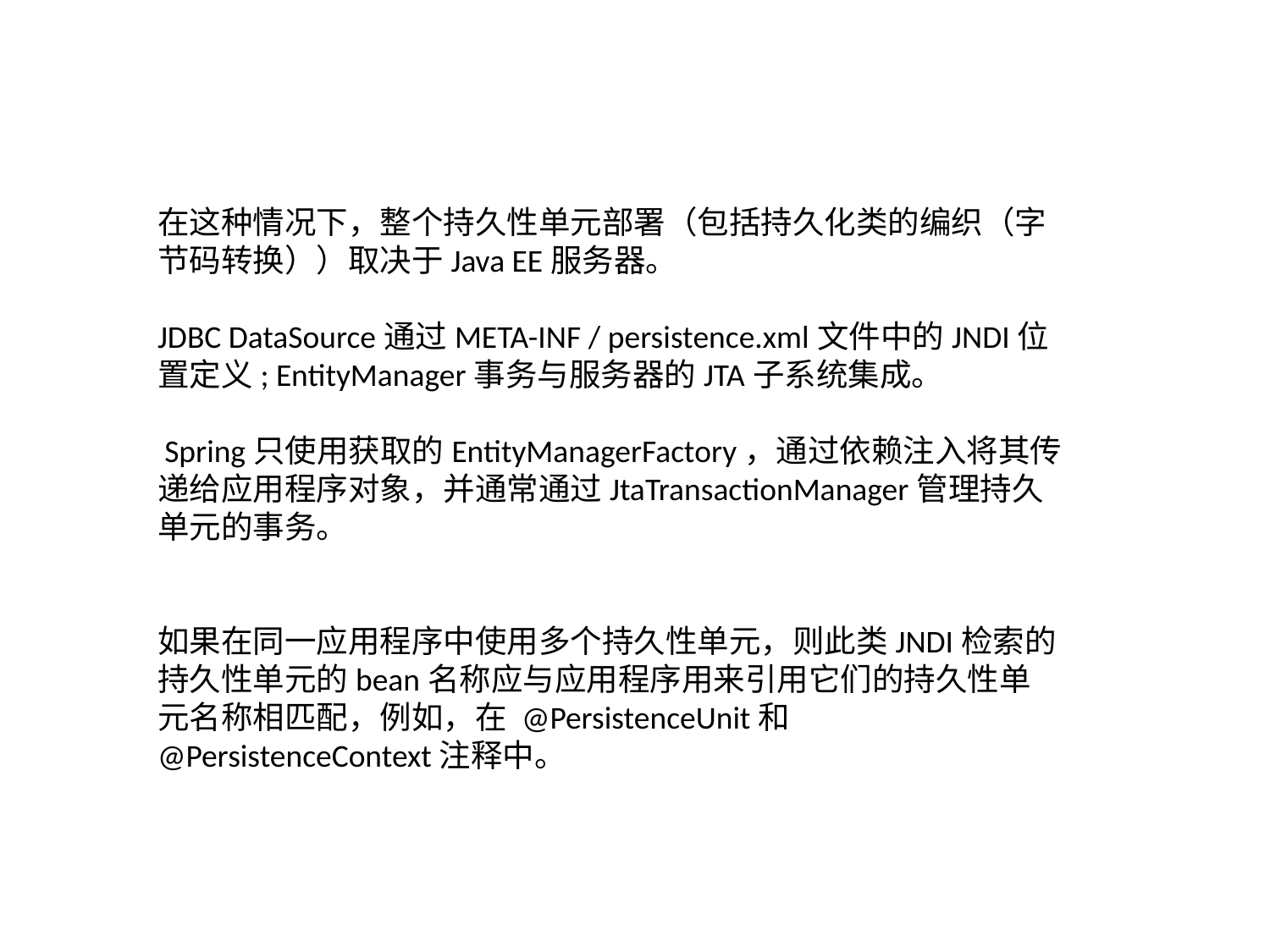

在这种情况下，整个持久性单元部署（包括持久化类的编织（字节码转换））取决于Java EE服务器。

JDBC DataSource通过META-INF / persistence.xml文件中的JNDI位置定义; EntityManager事务与服务器的JTA子系统集成。

 Spring只使用获取的EntityManagerFactory，通过依赖注入将其传递给应用程序对象，并通常通过JtaTransactionManager管理持久单元的事务。

如果在同一应用程序中使用多个持久性单元，则此类JNDI检索的持久性单元的bean名称应与应用程序用来引用它们的持久性单元名称相匹配，例如，在 @PersistenceUnit和@PersistenceContext注释中。